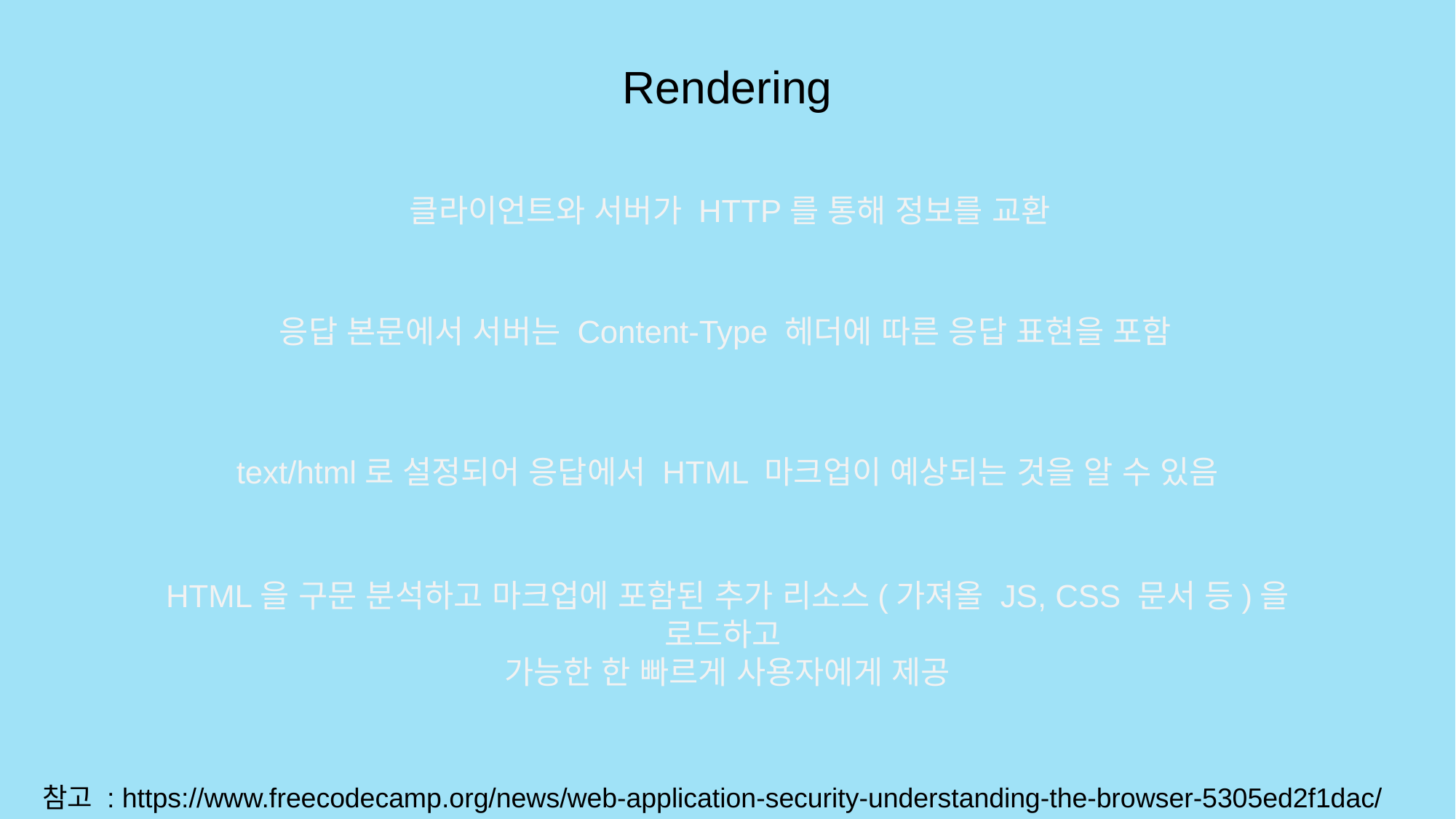

Rendering
클라이언트와 서버가 HTTP를 통해 정보를 교환
응답 본문에서 서버는 Content-Type 헤더에 따른 응답 표현을 포함
text/html로 설정되어 응답에서 HTML 마크업이 예상되는 것을 알 수 있음
HTML을 구문 분석하고 마크업에 포함된 추가 리소스(가져올 JS, CSS 문서 등)을 로드하고
가능한 한 빠르게 사용자에게 제공
참고 : https://www.freecodecamp.org/news/web-application-security-understanding-the-browser-5305ed2f1dac/